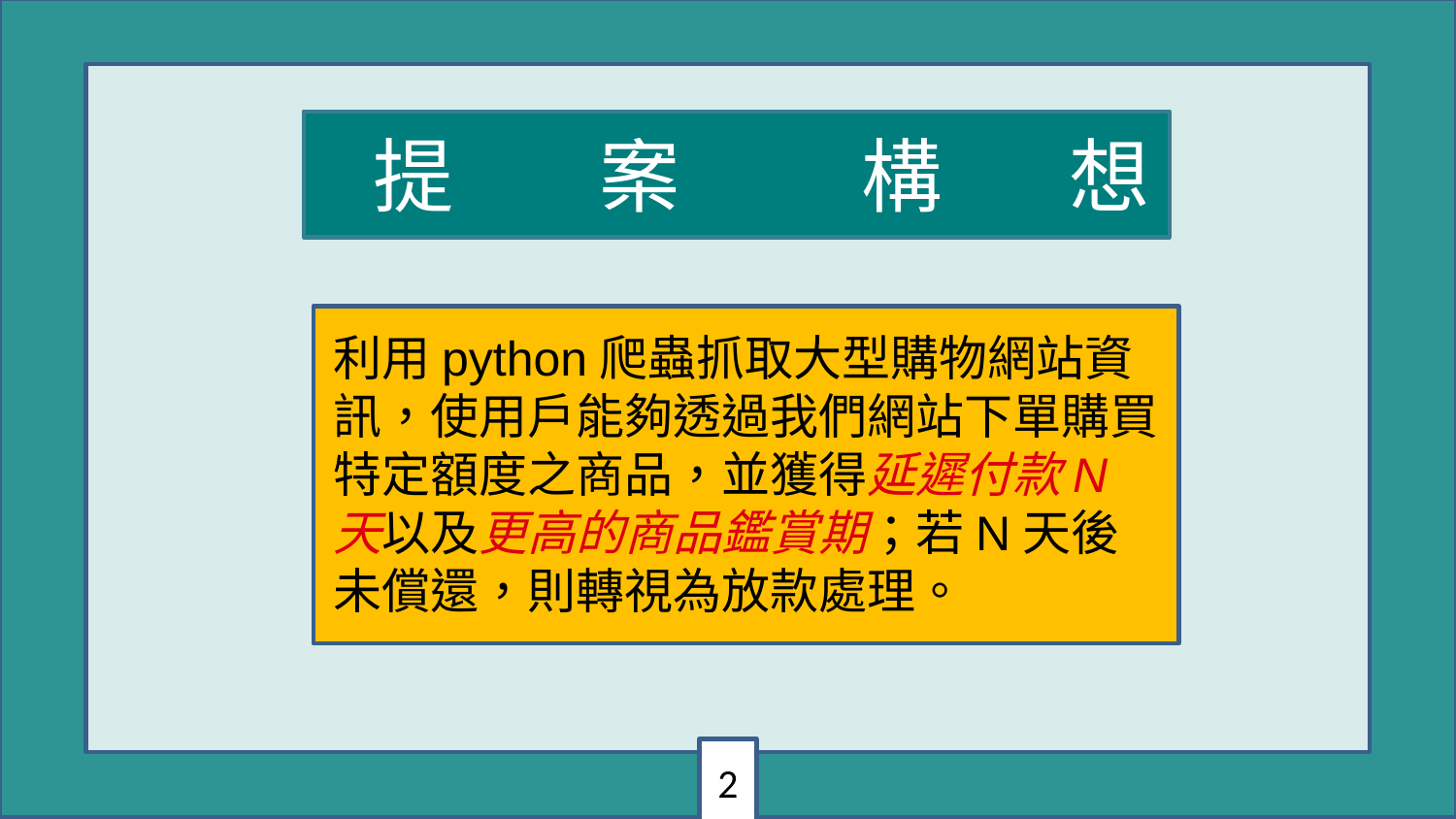

提        案          構       想

利用python爬蟲抓取大型購物網站資訊，使用戶能夠透過我們網站下單購買特定額度之商品，並獲得延遲付款N天以及更高的商品鑑賞期；若N天後未償還，則轉視為放款處理。
2